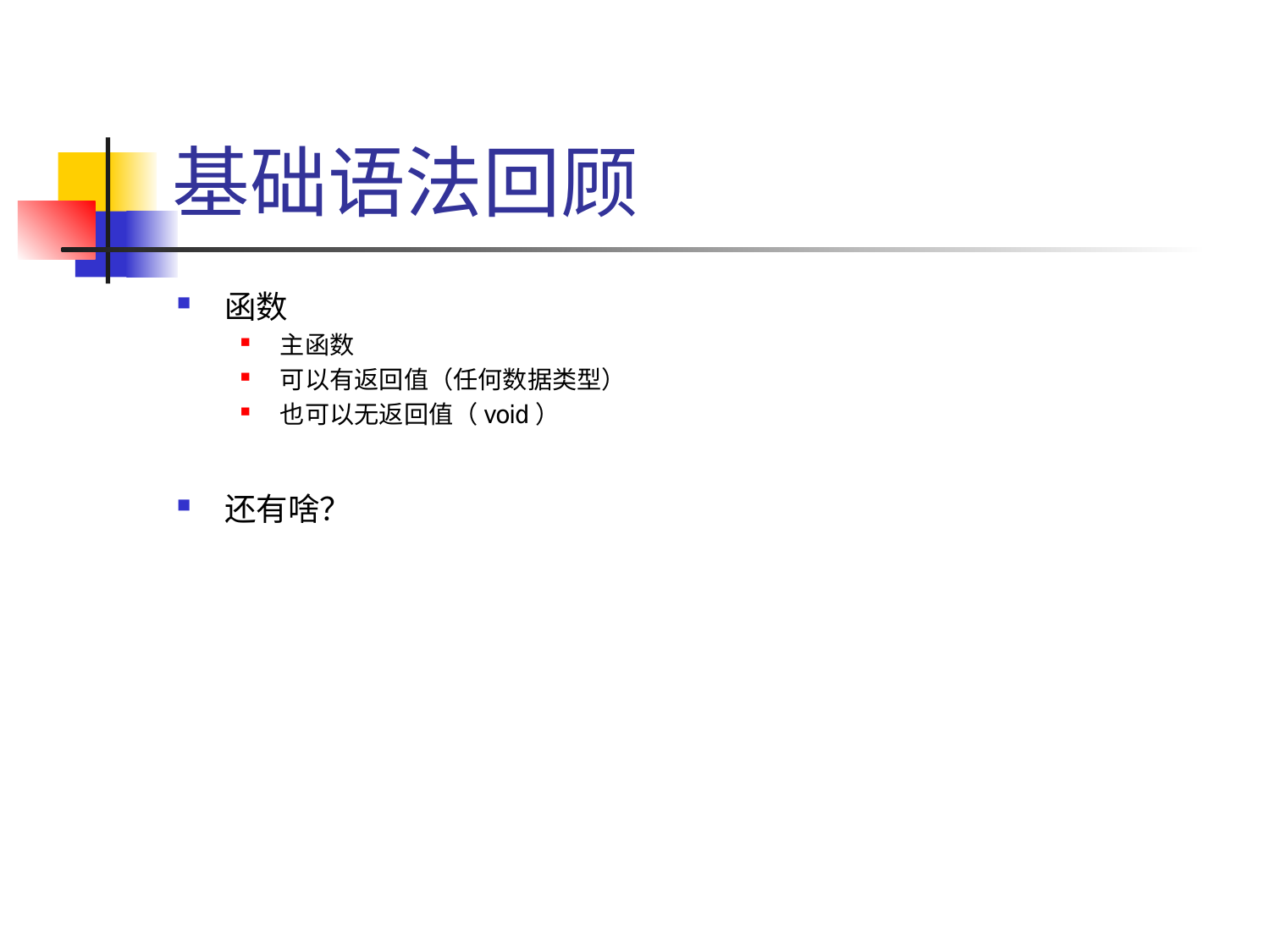

# 基础语法回顾
函数
主函数
可以有返回值（任何数据类型）
也可以无返回值（void）

还有啥？